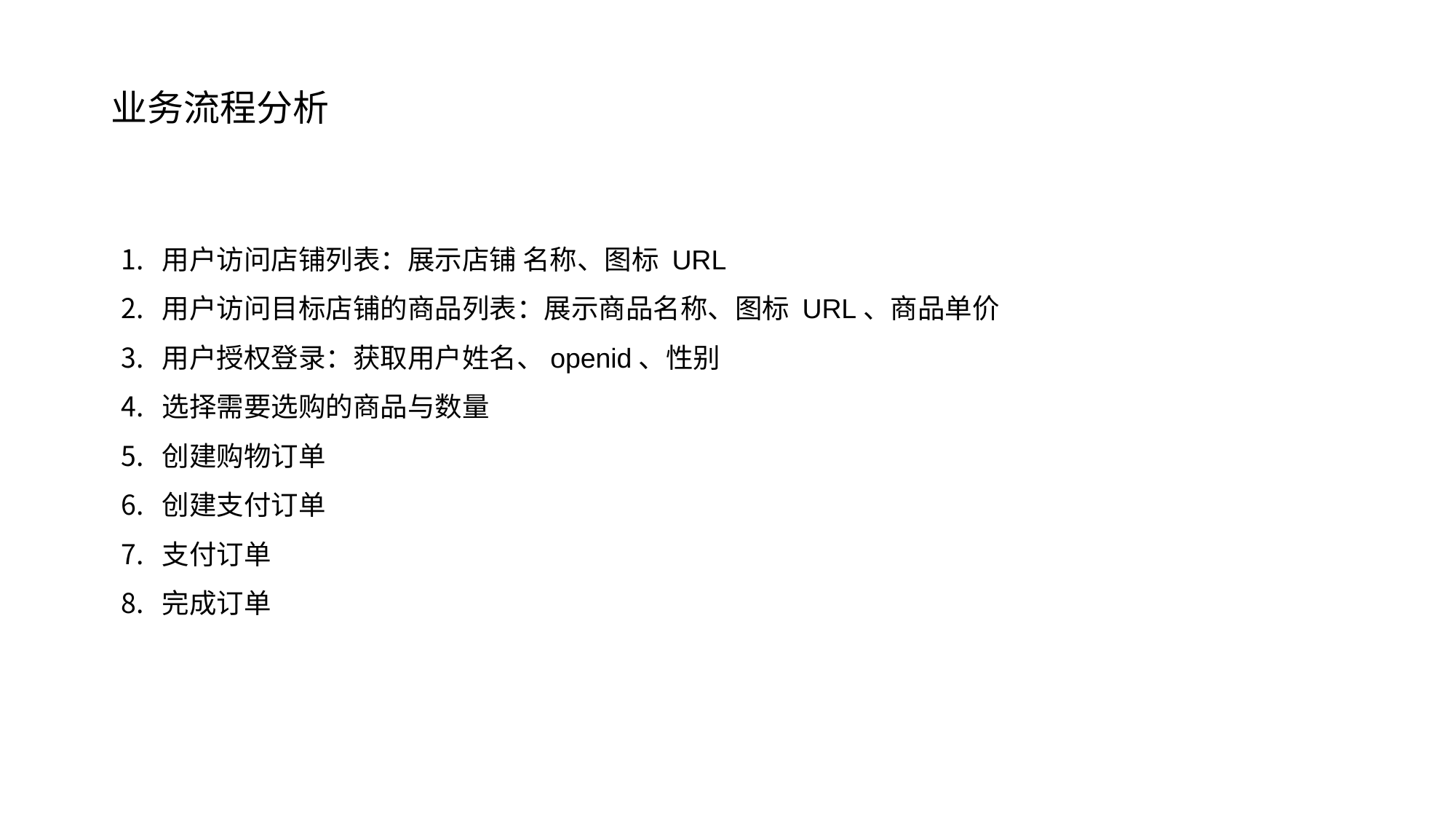

# 业务流程分析
用户访问店铺列表：展示店铺 名称、图标 URL
用户访问目标店铺的商品列表：展示商品名称、图标 URL、商品单价
用户授权登录：获取用户姓名、openid、性别
选择需要选购的商品与数量
创建购物订单
创建支付订单
支付订单
完成订单